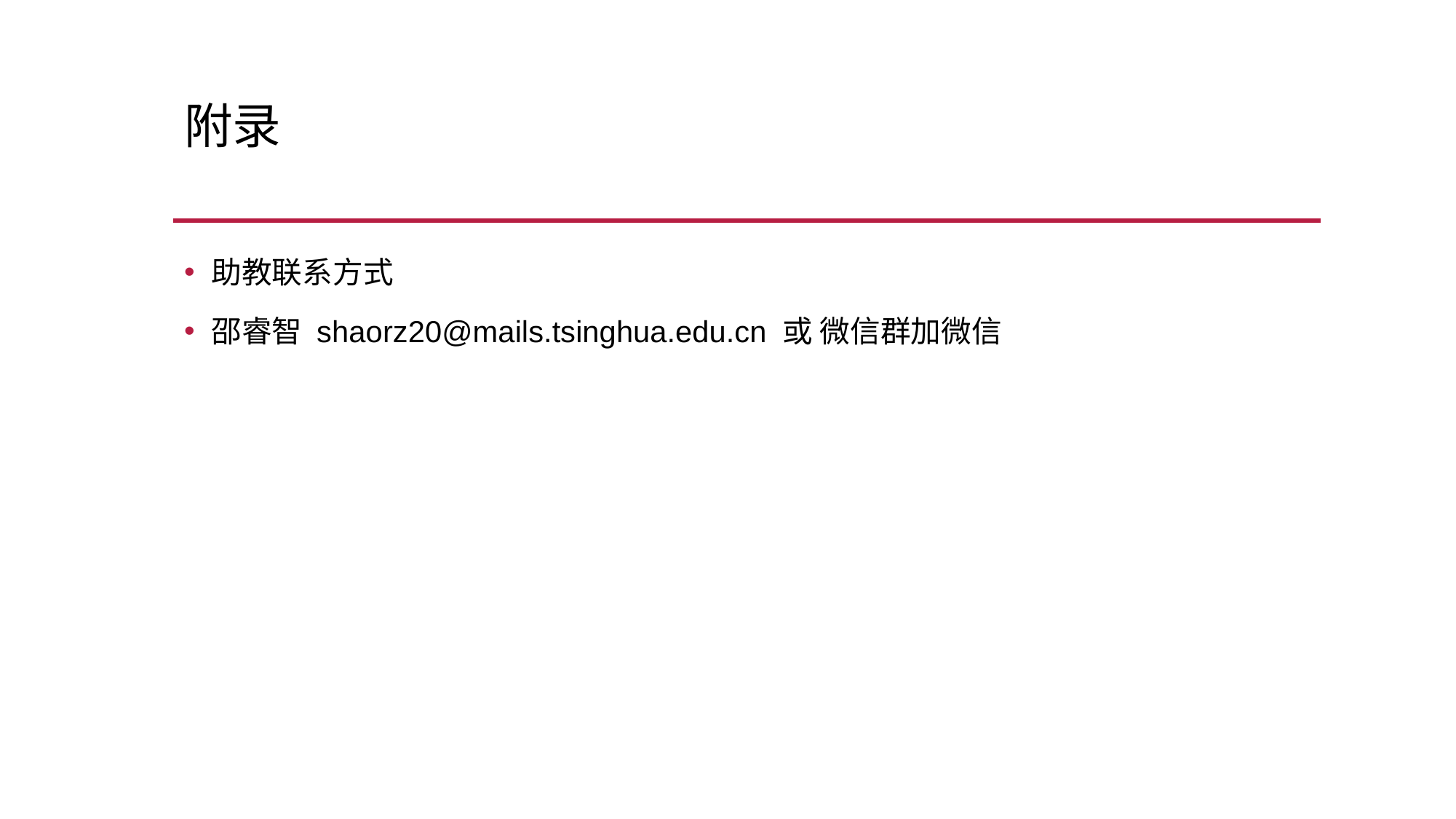

# 附录
助教联系方式
邵睿智 shaorz20@mails.tsinghua.edu.cn 或 微信群加微信